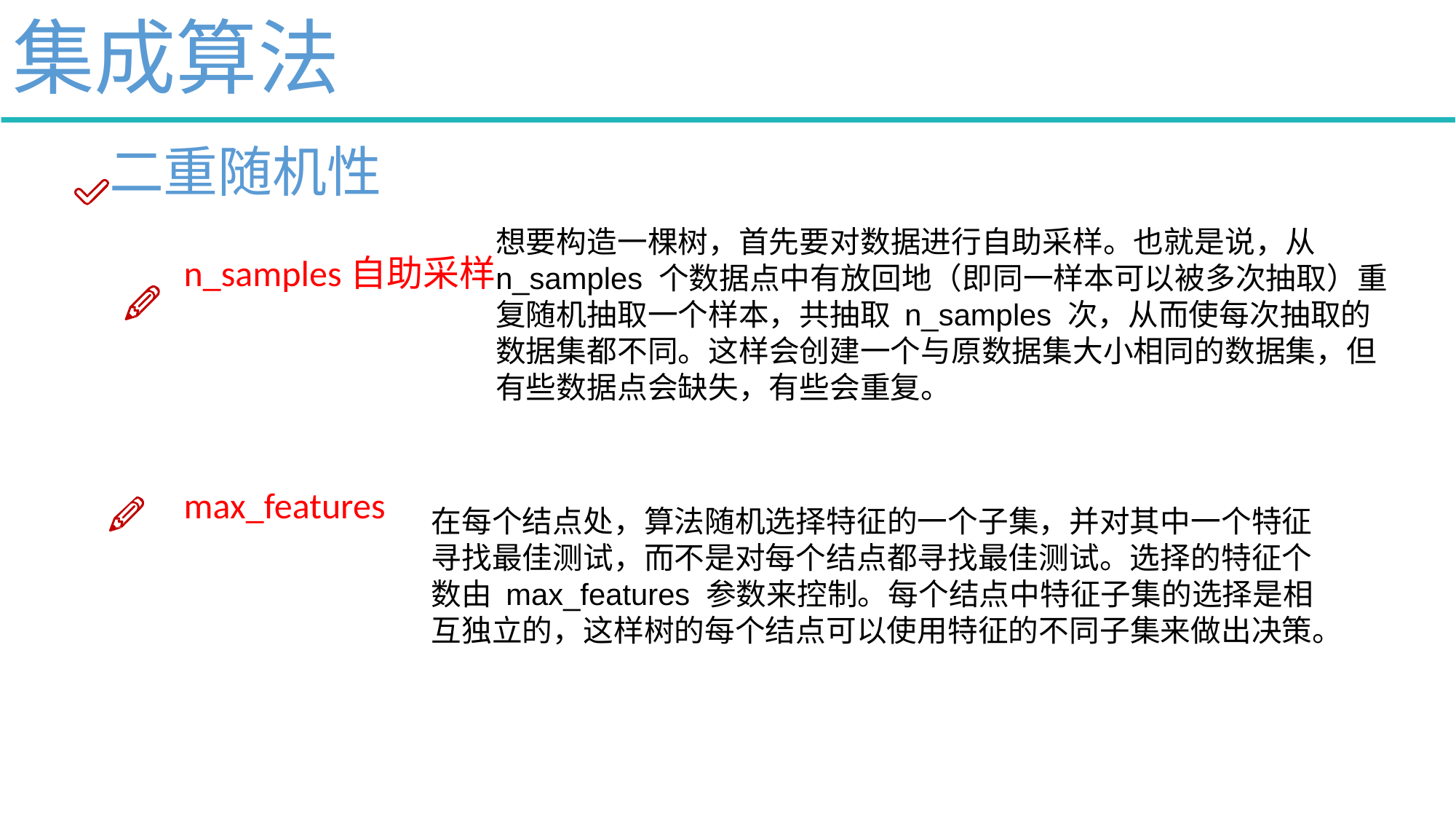

集成算法
# 二重随机性
想要构造一棵树，首先要对数据进行自助采样。也就是说，从 n_samples 个数据点中有放回地（即同一样本可以被多次抽取）重
复随机抽取一个样本，共抽取 n_samples 次，从而使每次抽取的数据集都不同。这样会创建一个与原数据集大小相同的数据集，但有些数据点会缺失，有些会重复。
n_samples自助采样
max_features
在每个结点处，算法随机选择特征的一个子集，并对其中一个特征寻找最佳测试，而不是对每个结点都寻找最佳测试。选择的特征个数由 max_features 参数来控制。每个结点中特征子集的选择是相互独立的，这样树的每个结点可以使用特征的不同子集来做出决策。